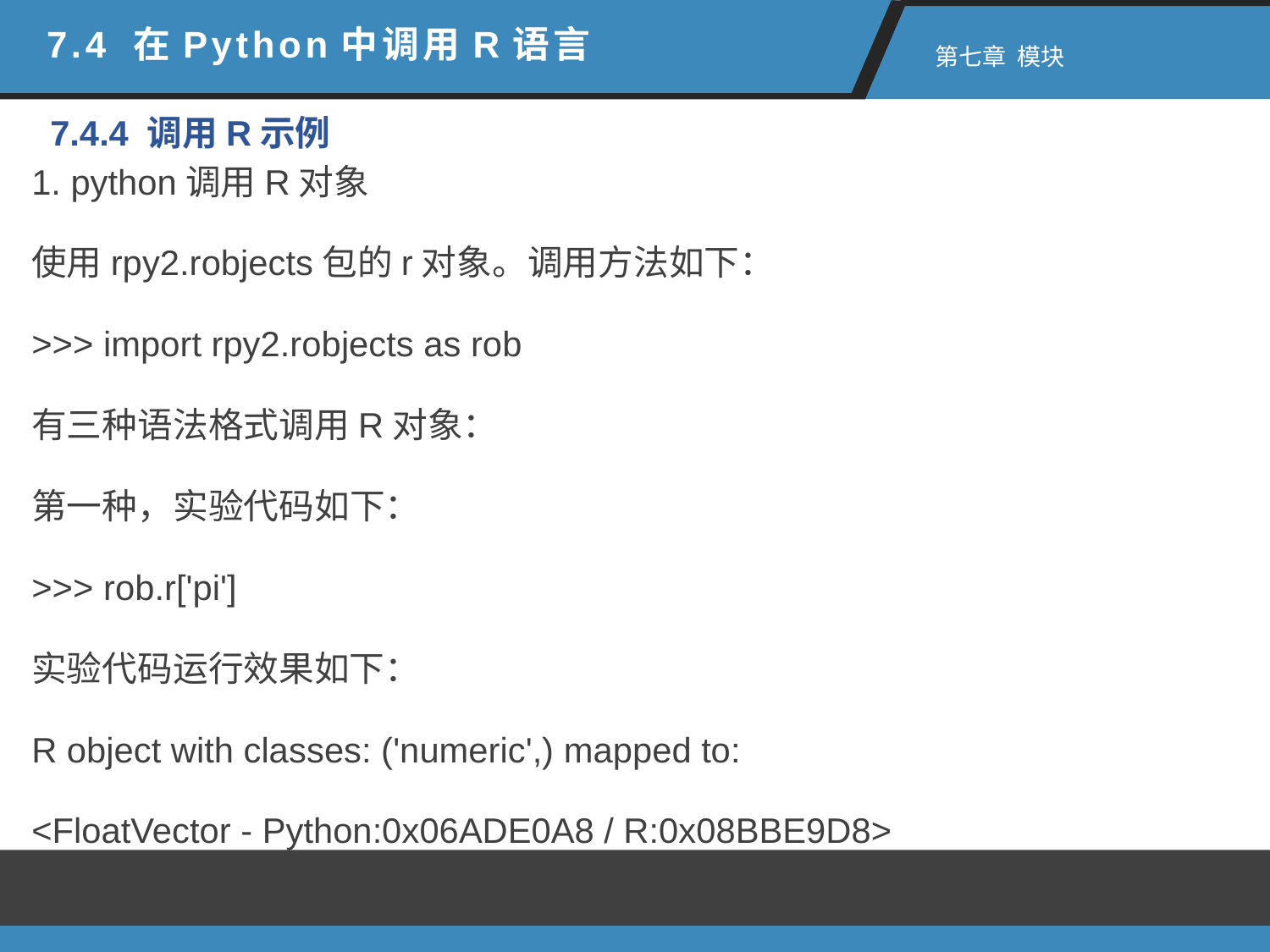

7.4 在Python中调用R语言
  第七章  模块
7.4.4 调用R示例
1. python调用R对象
使用rpy2.robjects包的r对象。调用方法如下：
>>> import rpy2.robjects as rob
有三种语法格式调用R对象：
第一种，实验代码如下：
>>> rob.r['pi']
实验代码运行效果如下：
R object with classes: ('numeric',) mapped to:
<FloatVector - Python:0x06ADE0A8 / R:0x08BBE9D8>